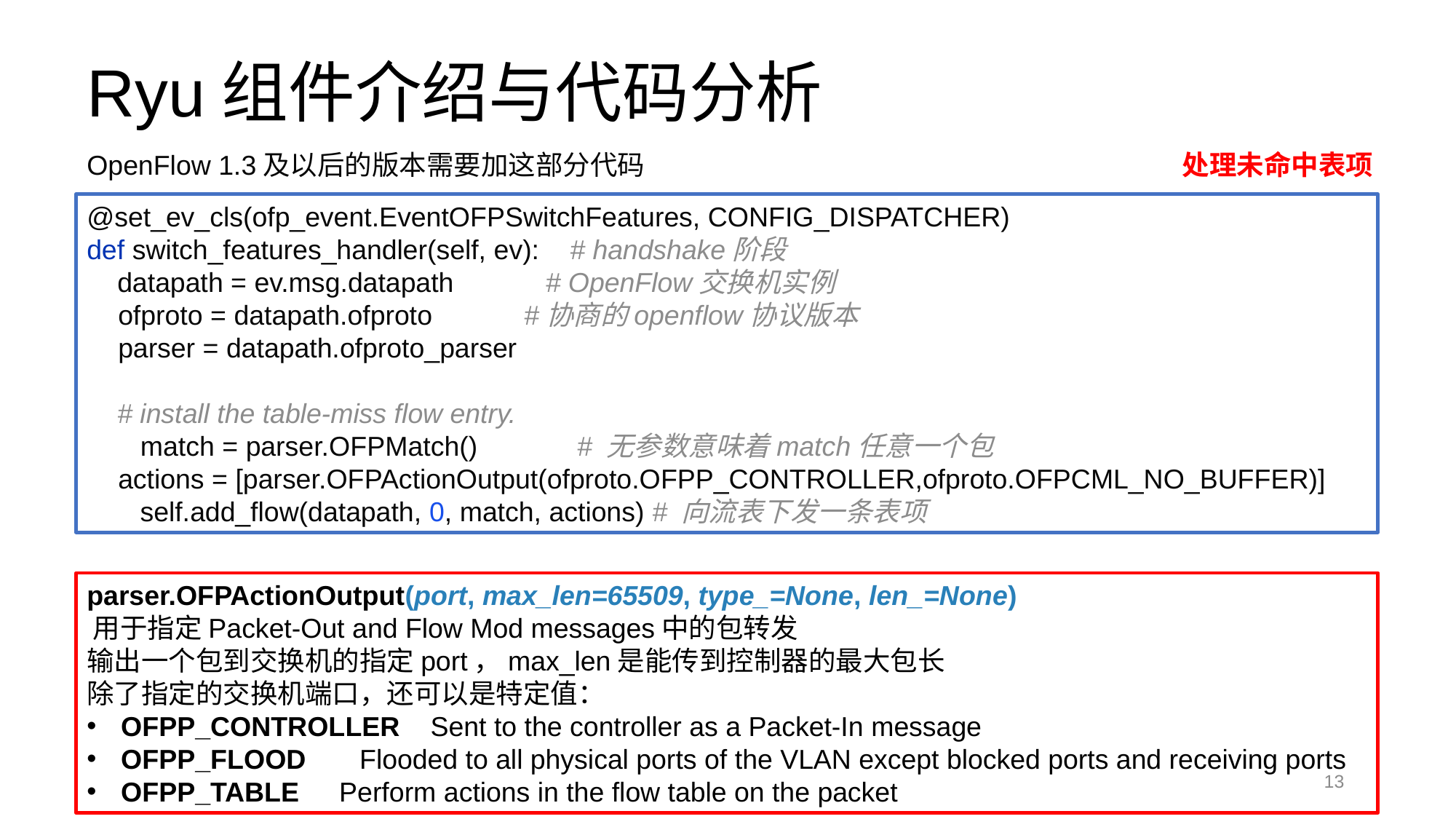

# Ryu组件介绍与代码分析
OpenFlow 1.3及以后的版本需要加这部分代码
处理未命中表项
@set_ev_cls(ofp_event.EventOFPSwitchFeatures, CONFIG_DISPATCHER)
def switch_features_handler(self, ev):    # handshake阶段
    datapath = ev.msg.datapath            # OpenFlow交换机实例
    ofproto = datapath.ofproto            #协商的openflow协议版本
    parser = datapath.ofproto_parser
    # install the table-miss flow entry.
       match = parser.OFPMatch()             # 无参数意味着match任意一个包
    actions = [parser.OFPActionOutput(ofproto.OFPP_CONTROLLER,ofproto.OFPCML_NO_BUFFER)]
       self.add_flow(datapath, 0, match, actions) # 向流表下发一条表项
parser.OFPActionOutput(port, max_len=65509, type_=None, len_=None)
 用于指定Packet-Out and Flow Mod messages中的包转发
输出一个包到交换机的指定port，max_len是能传到控制器的最大包长
除了指定的交换机端口，还可以是特定值：
OFPP_CONTROLLER    Sent to the controller as a Packet-In message
OFPP_FLOOD       Flooded to all physical ports of the VLAN except blocked ports and receiving ports
OFPP_TABLE	Perform actions in the flow table on the packet
13